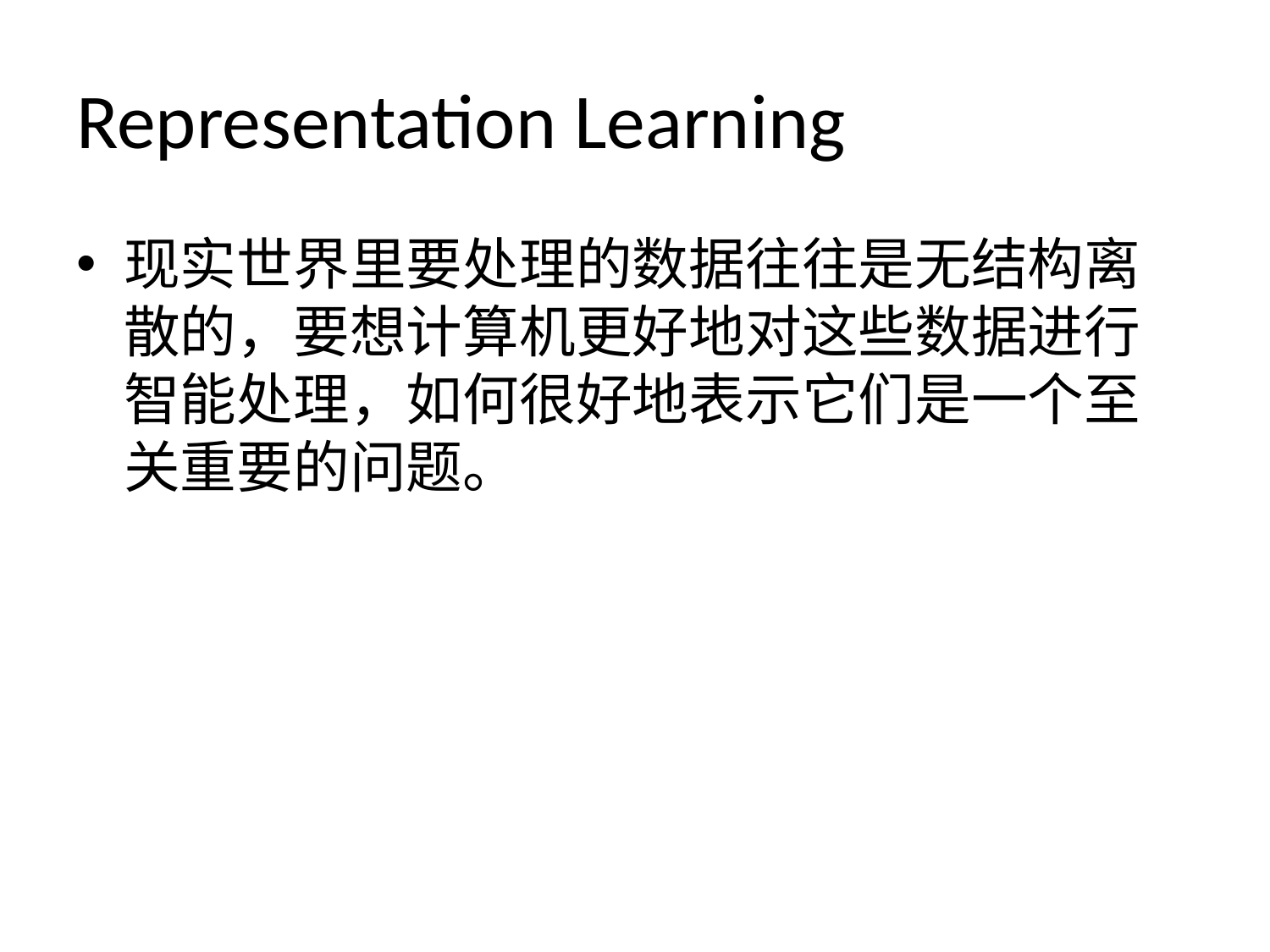

# Representation Learning
现实世界里要处理的数据往往是无结构离散的，要想计算机更好地对这些数据进行智能处理，如何很好地表示它们是一个至关重要的问题。